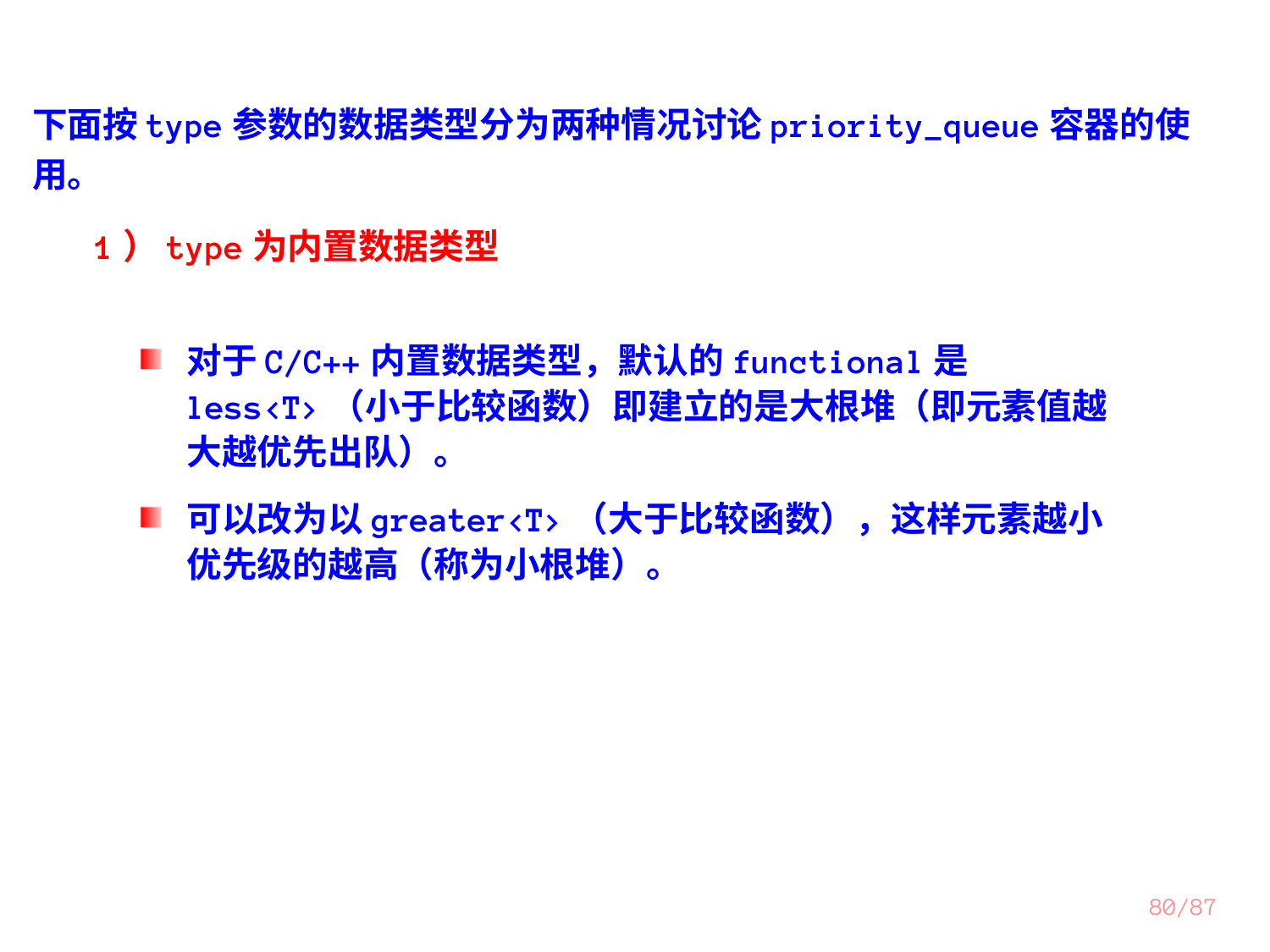

下面按type参数的数据类型分为两种情况讨论priority_queue容器的使用。
1）type为内置数据类型
对于C/C++内置数据类型，默认的functional是less<T>（小于比较函数）即建立的是大根堆（即元素值越大越优先出队）。
可以改为以greater<T>（大于比较函数），这样元素越小优先级的越高（称为小根堆）。
80/87